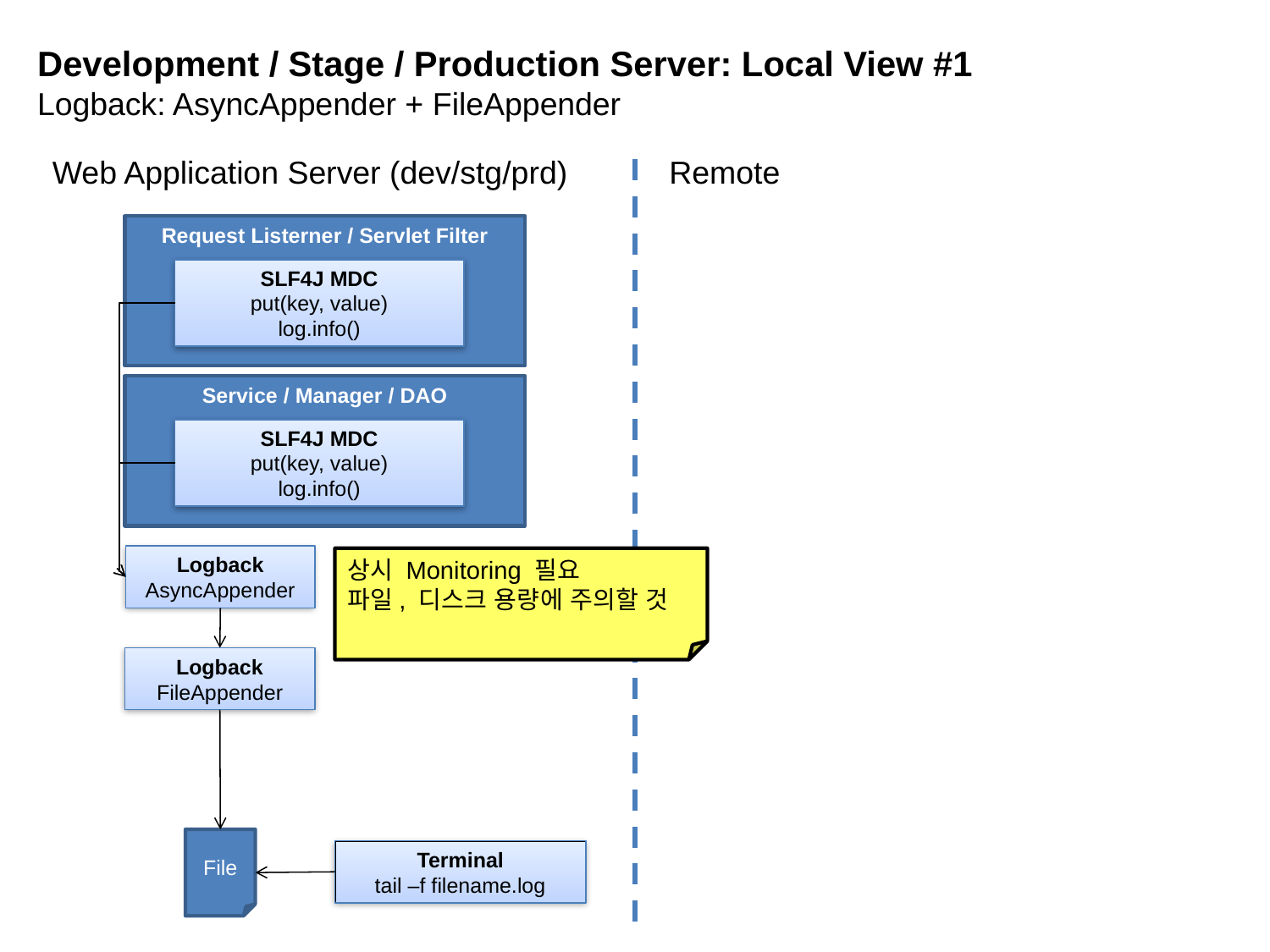

Development / Stage / Production Server: Local View #1
Logback: AsyncAppender + FileAppender
Web Application Server (dev/stg/prd)
Remote
Request Listerner / Servlet Filter
SLF4J MDC
put(key, value)
log.info()
Service / Manager / DAO
SLF4J MDC
put(key, value)
log.info()
Logback
AsyncAppender
상시 Monitoring 필요
파일, 디스크 용량에 주의할 것
Logback
FileAppender
File
Terminal
tail –f filename.log